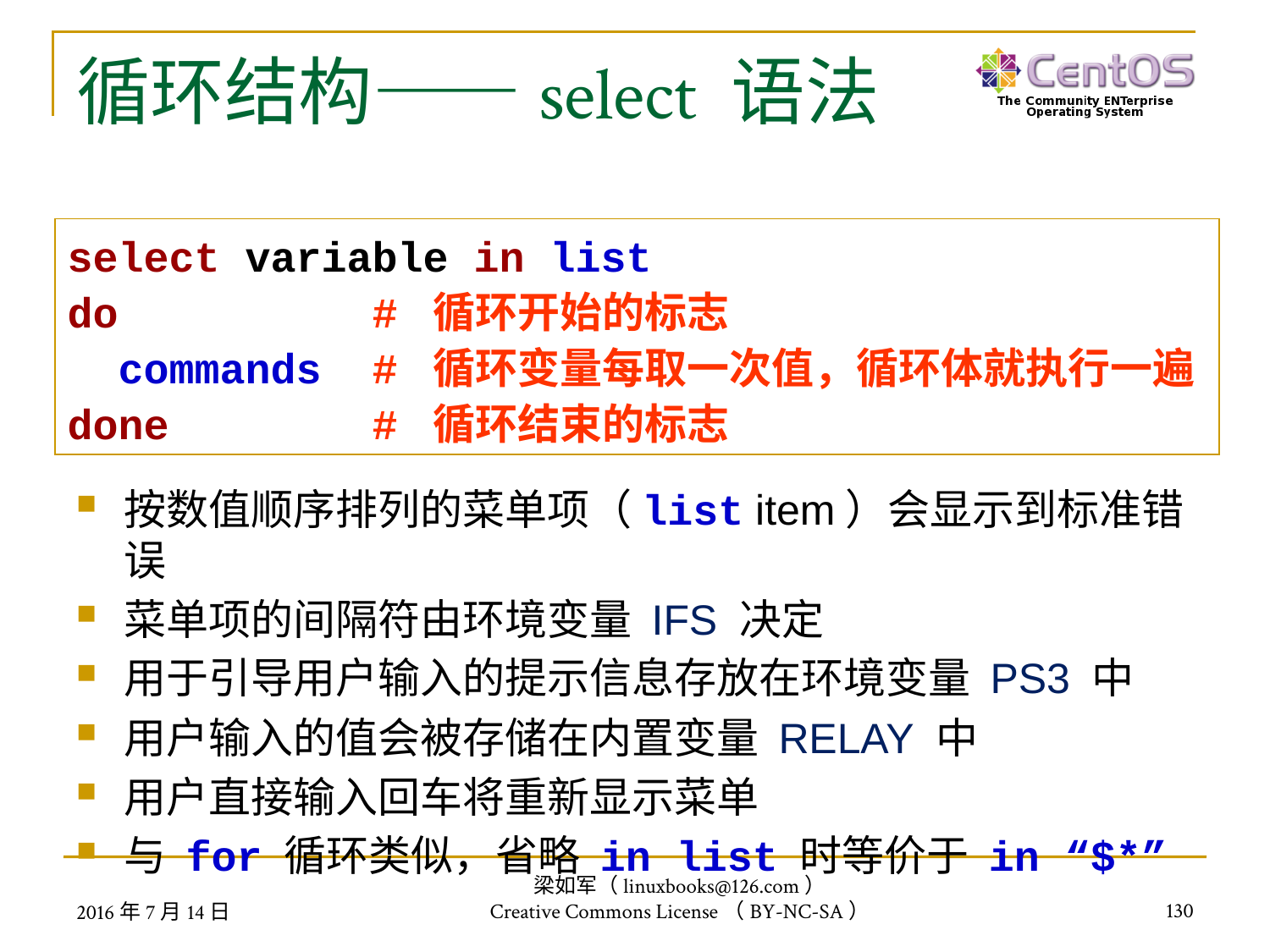

# 循环结构——select 语法
select variable in list
do          # 循环开始的标志
  commands  # 循环变量每取一次值，循环体就执行一遍
done        # 循环结束的标志
按数值顺序排列的菜单项（list item）会显示到标准错误
菜单项的间隔符由环境变量 IFS 决定
用于引导用户输入的提示信息存放在环境变量 PS3 中
用户输入的值会被存储在内置变量 RELAY 中
用户直接输入回车将重新显示菜单
与 for 循环类似，省略 in list 时等价于 in “$*”
梁如军（linuxbooks@126.com）
Creative Commons License（BY-NC-SA）
2016年7月14日
130